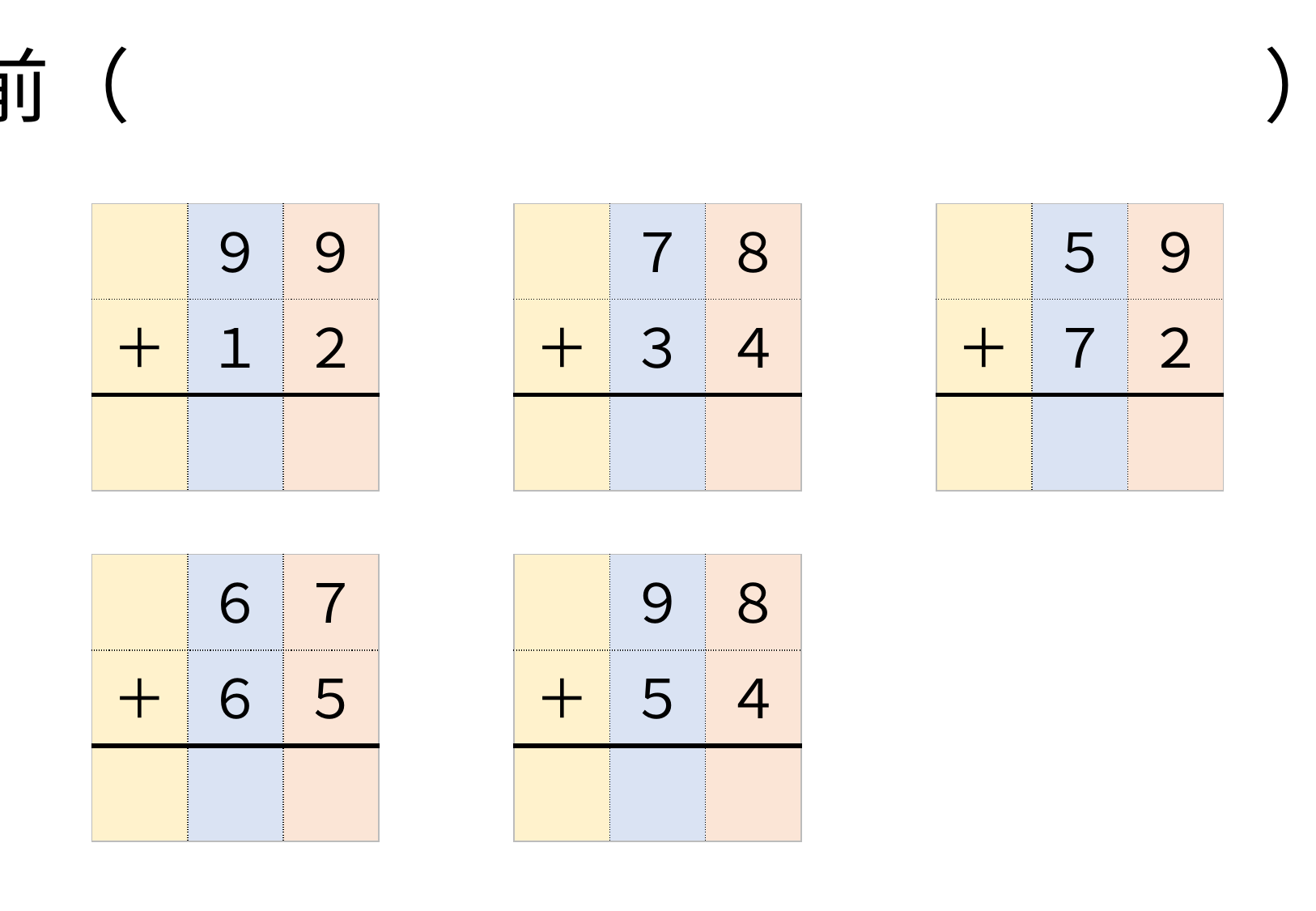

名前（　　　　　　　　　　　　　　）
|  | ９ | ９ |
| --- | --- | --- |
| ＋ | １ | ２ |
|  |  |  |
|  | ７ | ８ |
| --- | --- | --- |
| ＋ | ３ | ４ |
|  |  |  |
|  | ５ | ９ |
| --- | --- | --- |
| ＋ | ７ | ２ |
|  |  |  |
|  | ６ | ７ |
| --- | --- | --- |
| ＋ | ６ | ５ |
|  |  |  |
|  | ９ | ８ |
| --- | --- | --- |
| ＋ | ５ | ４ |
|  |  |  |